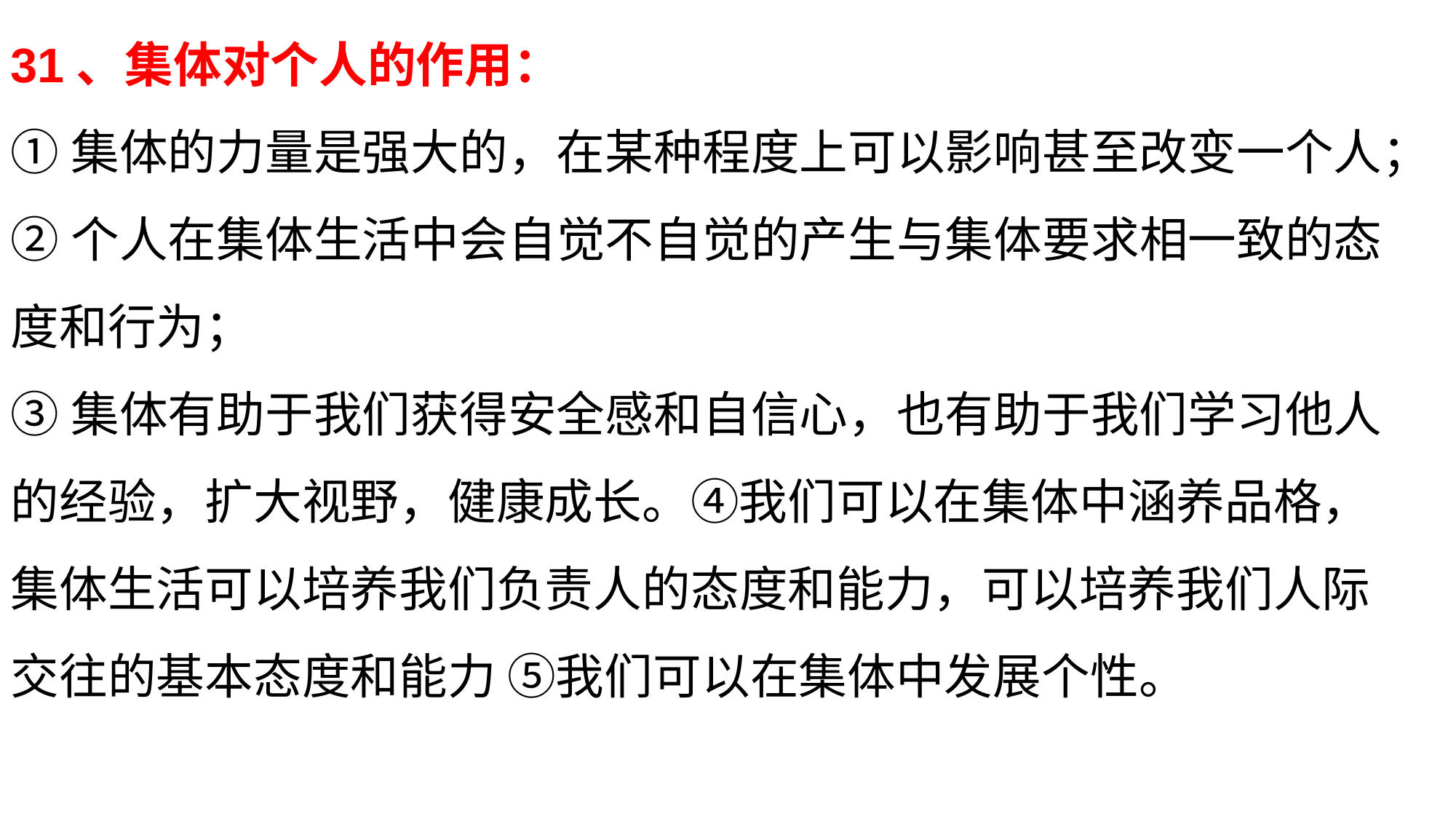

31、集体对个人的作用：
①集体的力量是强大的，在某种程度上可以影响甚至改变一个人；
②个人在集体生活中会自觉不自觉的产生与集体要求相一致的态度和行为；
③集体有助于我们获得安全感和自信心，也有助于我们学习他人的经验，扩大视野，健康成长。④我们可以在集体中涵养品格，集体生活可以培养我们负责人的态度和能力，可以培养我们人际交往的基本态度和能力 ⑤我们可以在集体中发展个性。